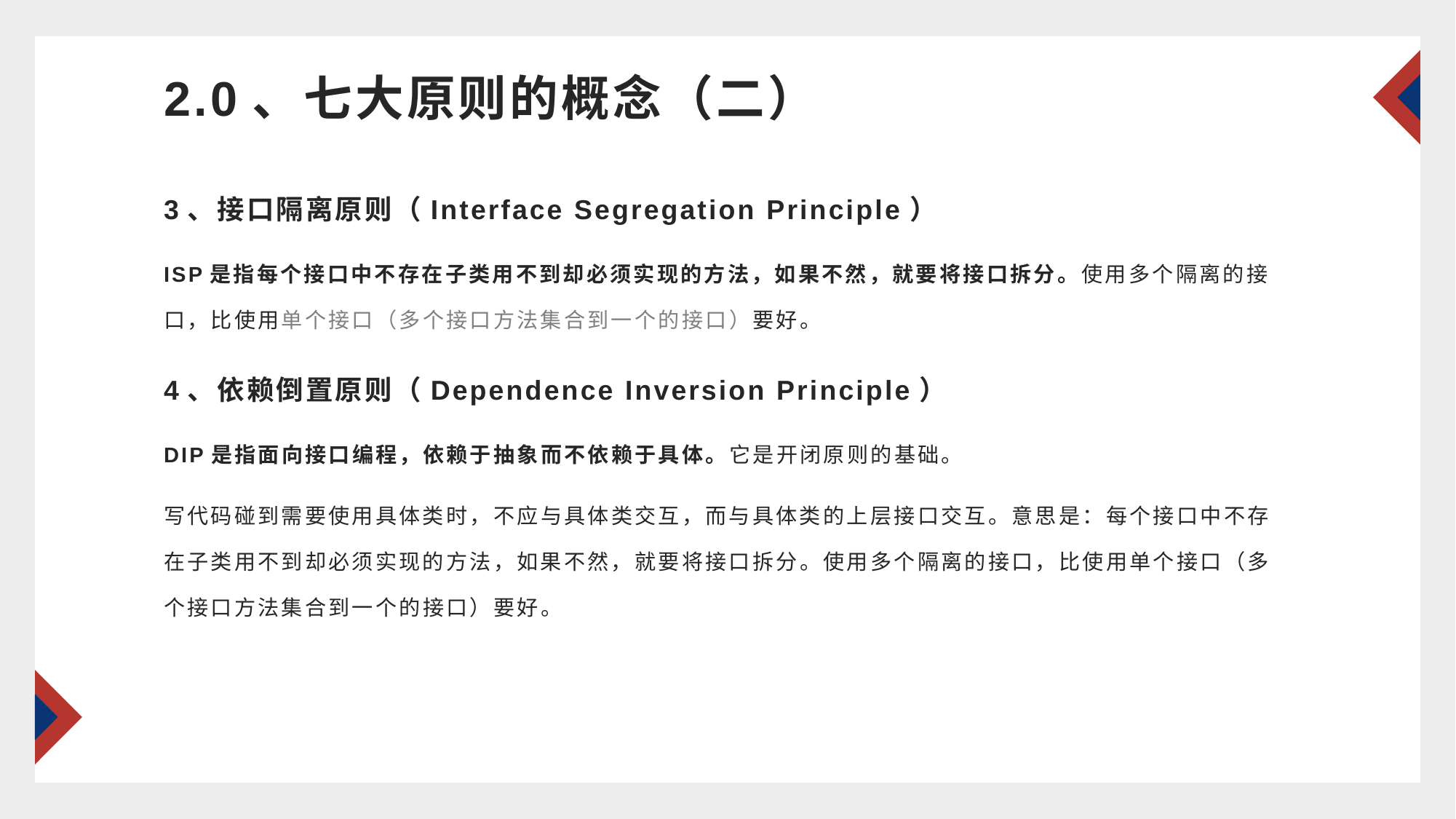

# 2.0、七大原则的概念（二）
3、接口隔离原则（Interface Segregation Principle）
ISP是指每个接口中不存在子类用不到却必须实现的方法，如果不然，就要将接口拆分。使用多个隔离的接口，比使用单个接口（多个接口方法集合到一个的接口）要好。
4、依赖倒置原则（Dependence Inversion Principle）
DIP是指面向接口编程，依赖于抽象而不依赖于具体。它是开闭原则的基础。
写代码碰到需要使用具体类时，不应与具体类交互，而与具体类的上层接口交互。意思是：每个接口中不存在子类用不到却必须实现的方法，如果不然，就要将接口拆分。使用多个隔离的接口，比使用单个接口（多个接口方法集合到一个的接口）要好。